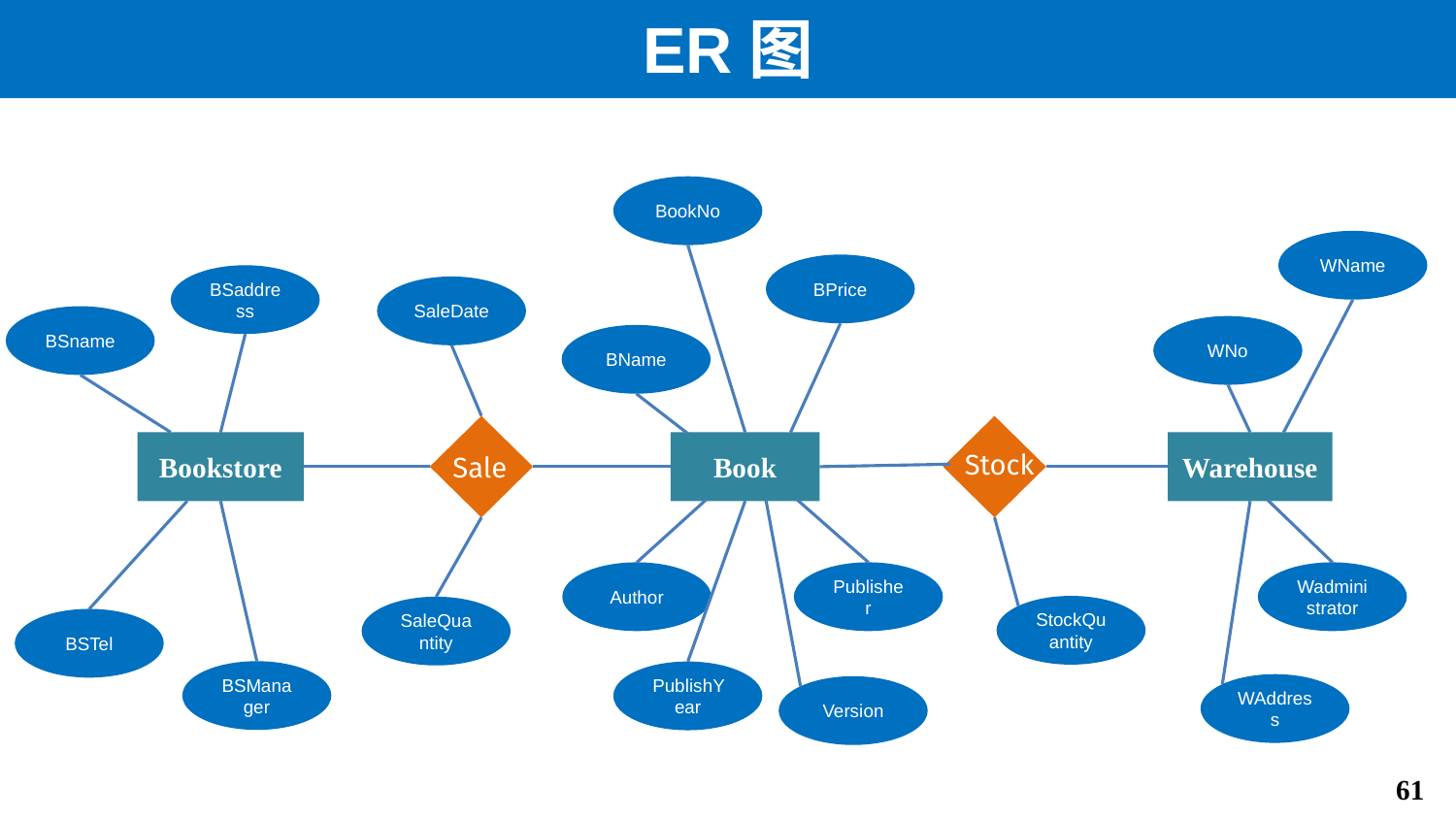

# ER图
BookNo
WName
BPrice
BSaddress
SaleDate
BSname
WNo
BName

Bookstore
Book
Warehouse
Stock
Sale
Author
Publisher
Wadministrator
StockQuantity
SaleQuantity
BSTel
BSManager
PublishYear
WAddress
Version